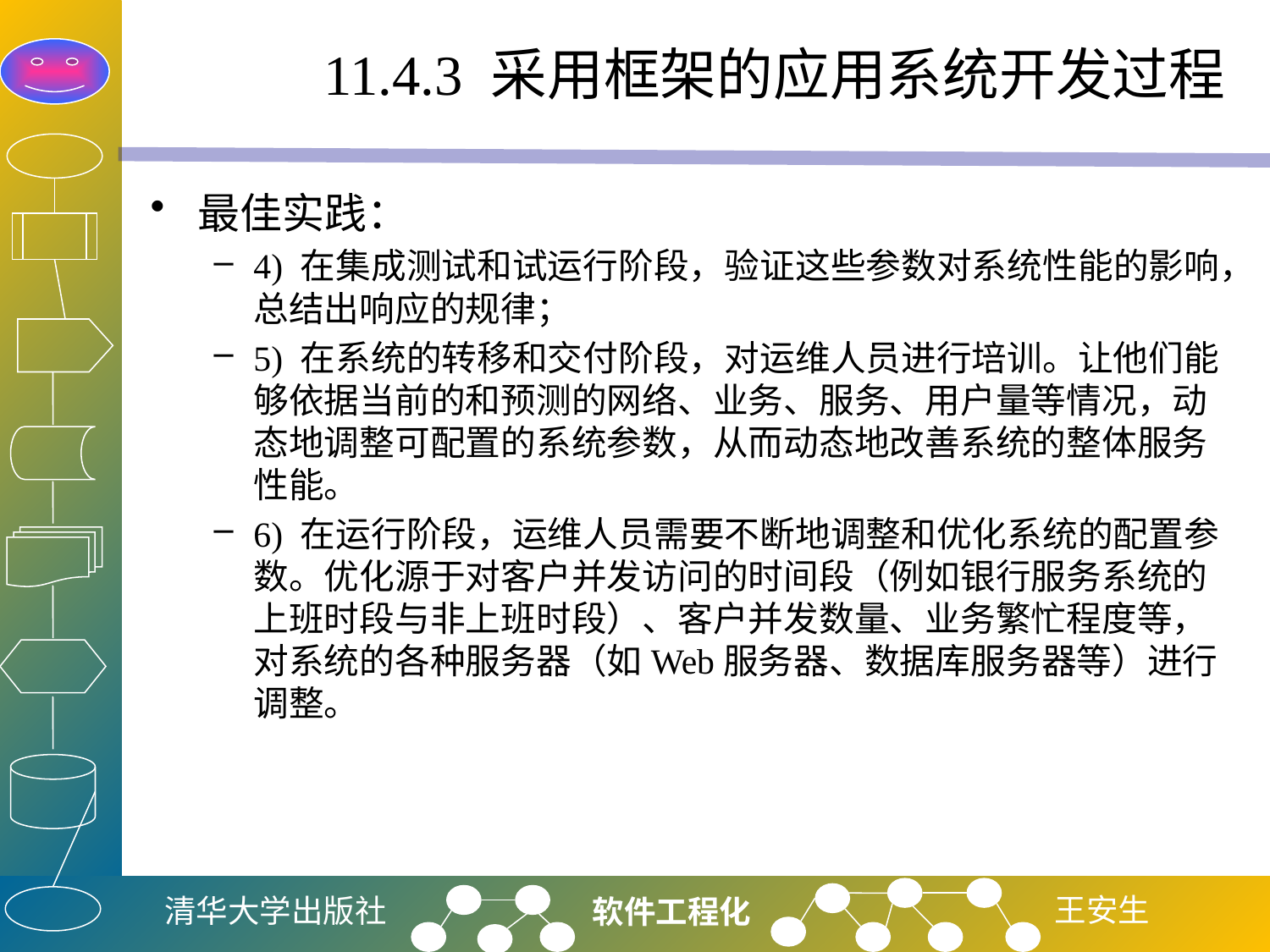

# 11.4.3 采用框架的应用系统开发过程
最佳实践：
4) 在集成测试和试运行阶段，验证这些参数对系统性能的影响，总结出响应的规律；
5) 在系统的转移和交付阶段，对运维人员进行培训。让他们能够依据当前的和预测的网络、业务、服务、用户量等情况，动态地调整可配置的系统参数，从而动态地改善系统的整体服务性能。
6) 在运行阶段，运维人员需要不断地调整和优化系统的配置参数。优化源于对客户并发访问的时间段（例如银行服务系统的上班时段与非上班时段）、客户并发数量、业务繁忙程度等，对系统的各种服务器（如Web服务器、数据库服务器等）进行调整。